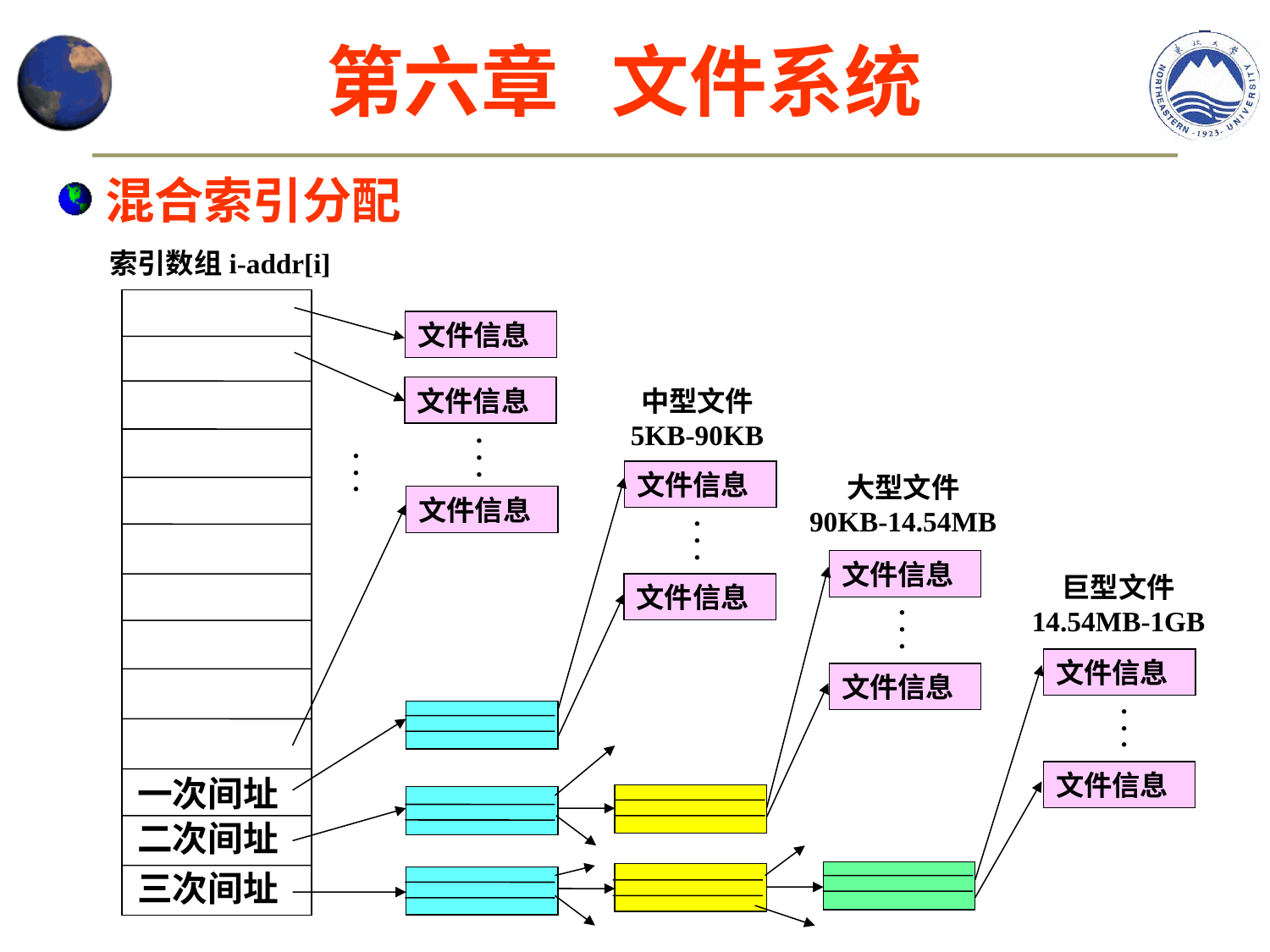

第六章   文件系统
混合索引分配
索引数组i-addr[i]

文件信息

文件信息
中型文件 5KB-90KB

.
.
.

.
.
.
文件信息
大型文件 90KB-14.54MB

文件信息

.
.
.

文件信息
巨型文件 14.54MB-1GB

文件信息

.
.
.

文件信息
文件信息

.
.
.

文件信息
一次间址

二次间址

三次间址